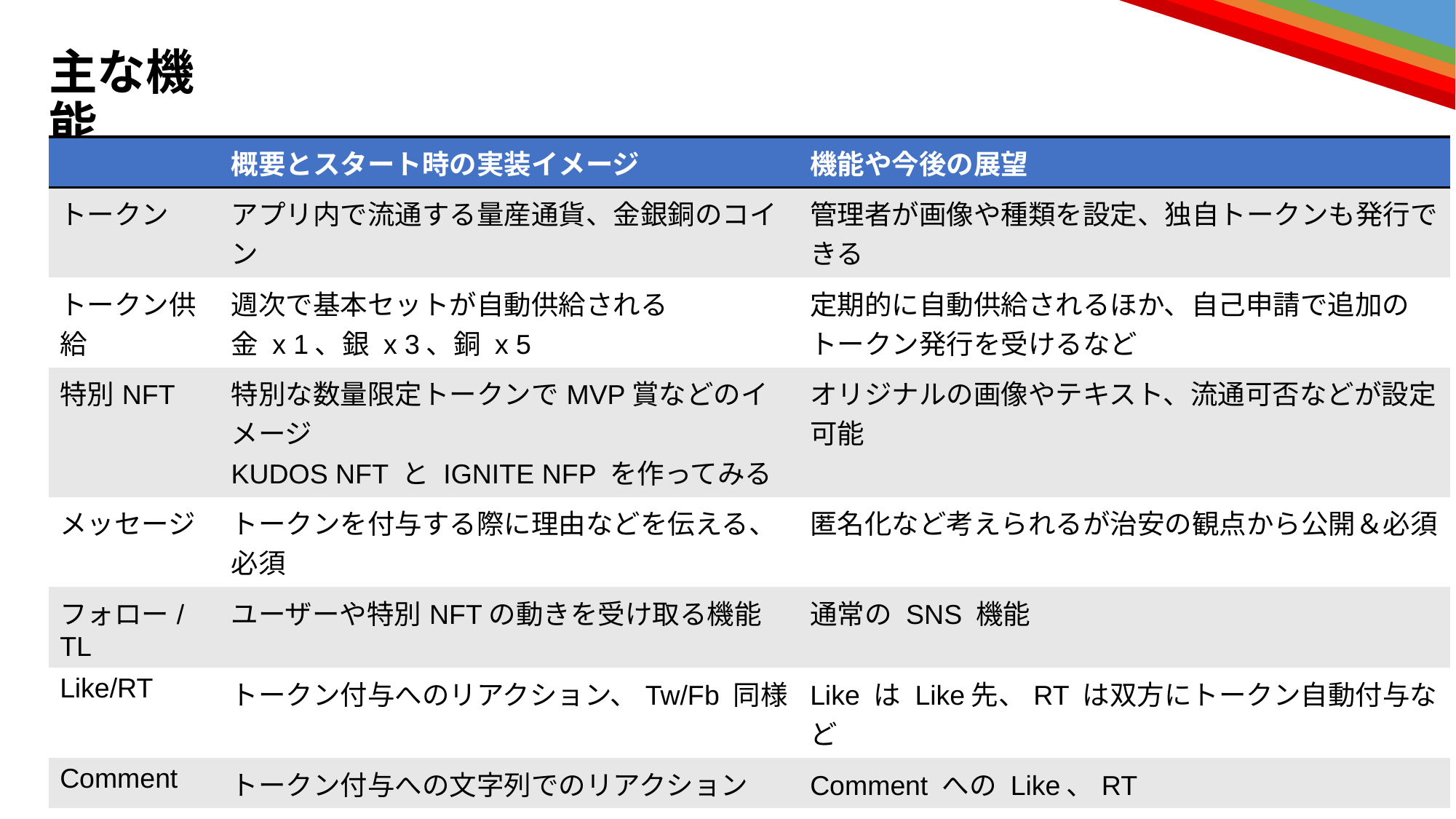

# 主な機能
|  | 概要とスタート時の実装イメージ | 機能や今後の展望 |
| --- | --- | --- |
| トークン | アプリ内で流通する量産通貨、金銀銅のコイン | 管理者が画像や種類を設定、独自トークンも発行できる |
| トークン供給 | 週次で基本セットが自動供給される 金 x 1、銀 x 3、銅 x 5 | 定期的に自動供給されるほか、自己申請で追加のトークン発行を受けるなど |
| 特別NFT | 特別な数量限定トークンでMVP賞などのイメージ KUDOS NFT と IGNITE NFP を作ってみる | オリジナルの画像やテキスト、流通可否などが設定可能 |
| メッセージ | トークンを付与する際に理由などを伝える、必須 | 匿名化など考えられるが治安の観点から公開＆必須 |
| フォロー/TL | ユーザーや特別NFTの動きを受け取る機能 | 通常の SNS 機能 |
| Like/RT | トークン付与へのリアクション、Tw/Fb 同様 | Like は Like先、RT は双方にトークン自動付与など |
| Comment | トークン付与への文字列でのリアクション | Comment への Like、RT |
| グラフ | トークン・グラフ、KUDOS へつなげる仕掛け | KUDOS へつなげるところが本アプリのメイン |
| KUDOS | グラフやMVTから相互に称える会のこと | 開催を促したり、表示を支援する機能があるといいかも |
| リワード | 現実報酬への換金、後々考えたい | 現実報酬の管理と換金 換金量へ従量課金、デッドストック対策にも必要 |
| テナント | 上記セットを管理する単位 (GitHub Org 相当) | 公開/非公開、トークン付与招待など Join 方法も色々 |